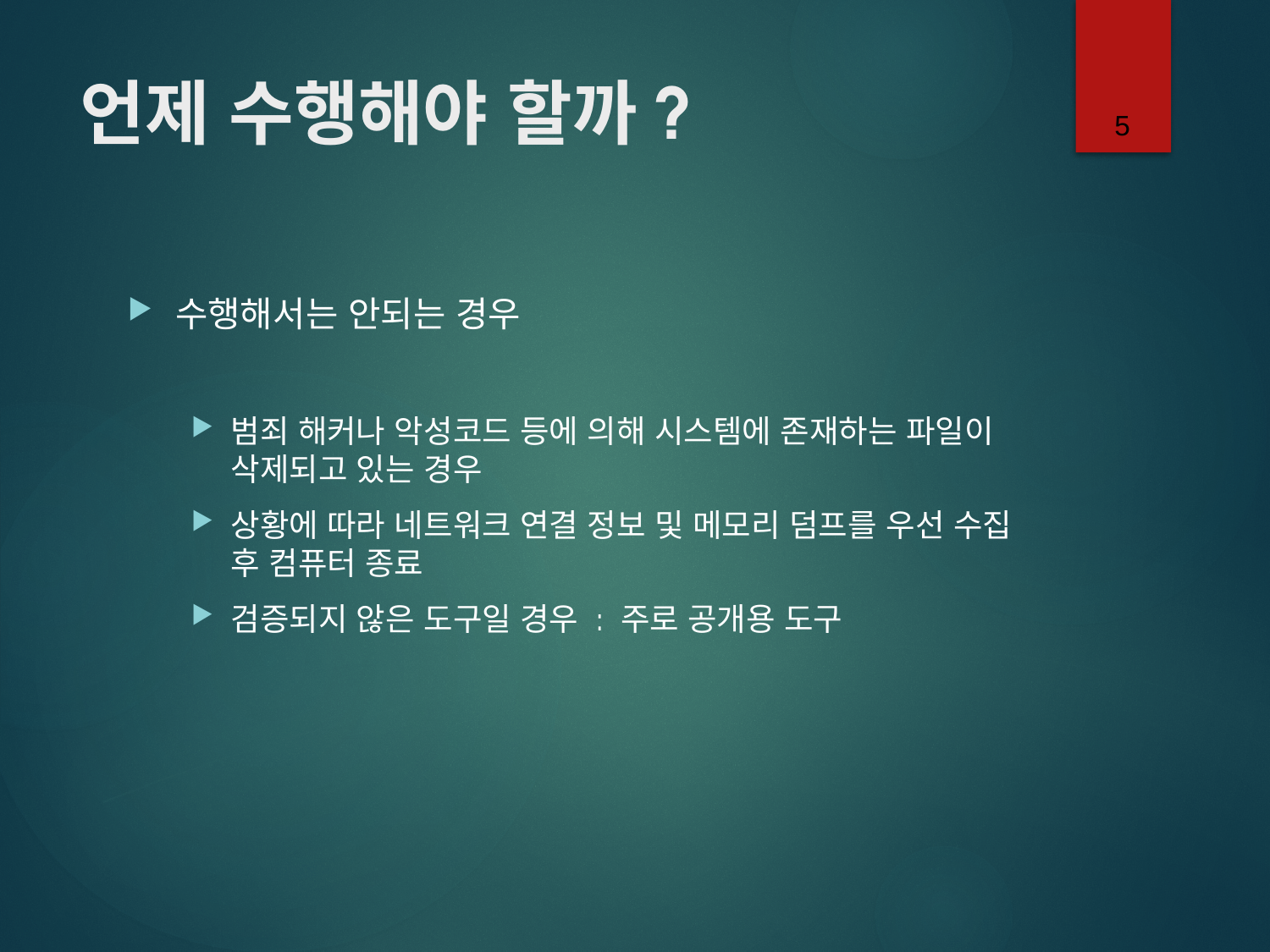

5
# 언제 수행해야 할까?
수행해서는 안되는 경우

범죄 해커나 악성코드 등에 의해 시스템에 존재하는 파일이 삭제되고 있는 경우
상황에 따라 네트워크 연결 정보 및 메모리 덤프를 우선 수집 후 컴퓨터 종료
검증되지 않은 도구일 경우 : 주로 공개용 도구